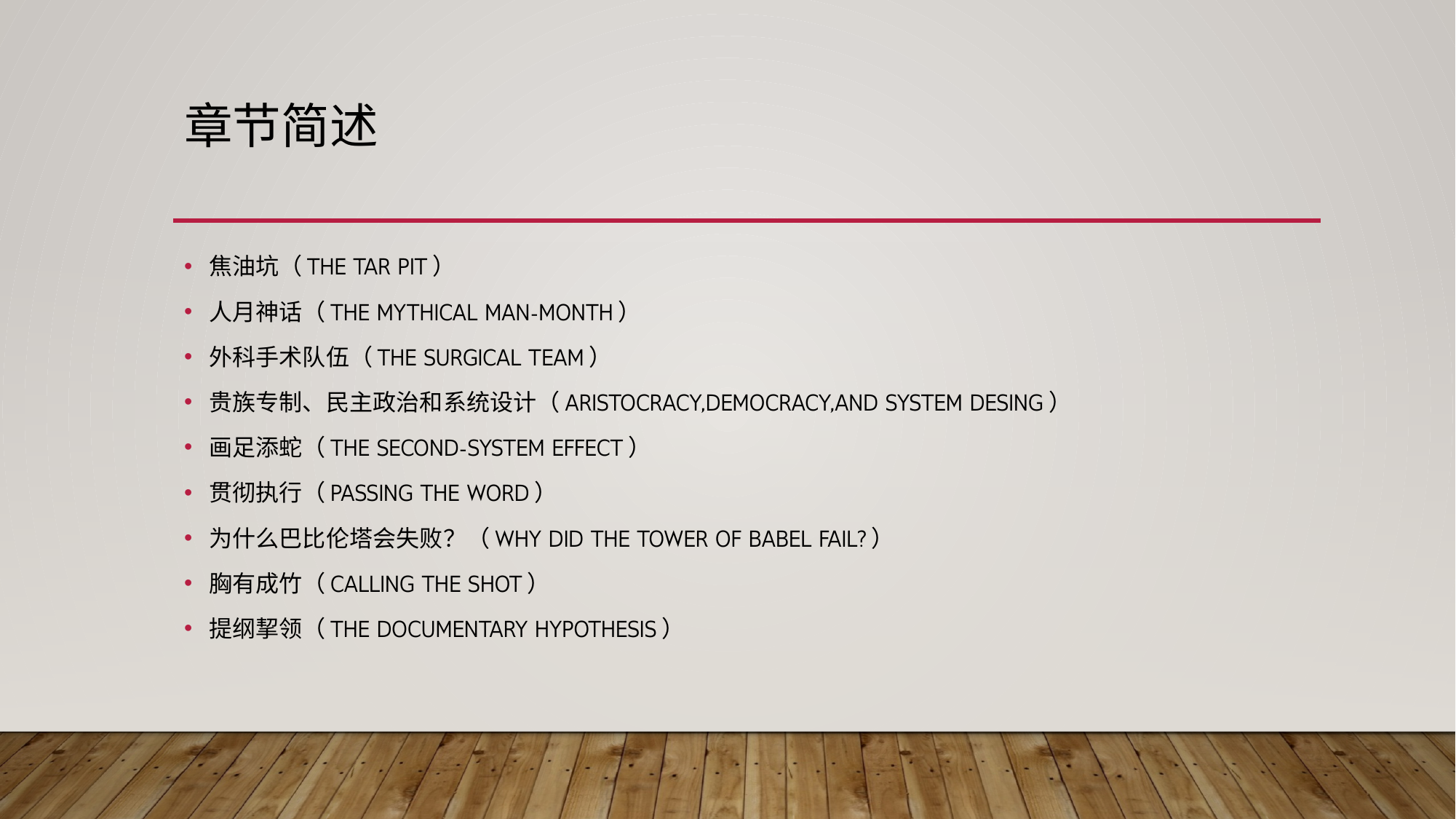

# 章节简述
焦油坑（THE TAR PIT）
人月神话（THE MYTHICAL MAN-MONTH）
外科手术队伍（THE SURGICAL TEAM）
贵族专制、民主政治和系统设计（ARISTOCRACY,DEMOCRACY,AND SYSTEM DESING）
画足添蛇（THE SECOND-SYSTEM EFFECT）
贯彻执行（PASSING THE WORD）
为什么巴比伦塔会失败？（WHY DID THE TOWER OF BABEL FAIL?）
胸有成竹（CALLING THE SHOT）
提纲挈领（THE DOCUMENTARY HYPOTHESIS）